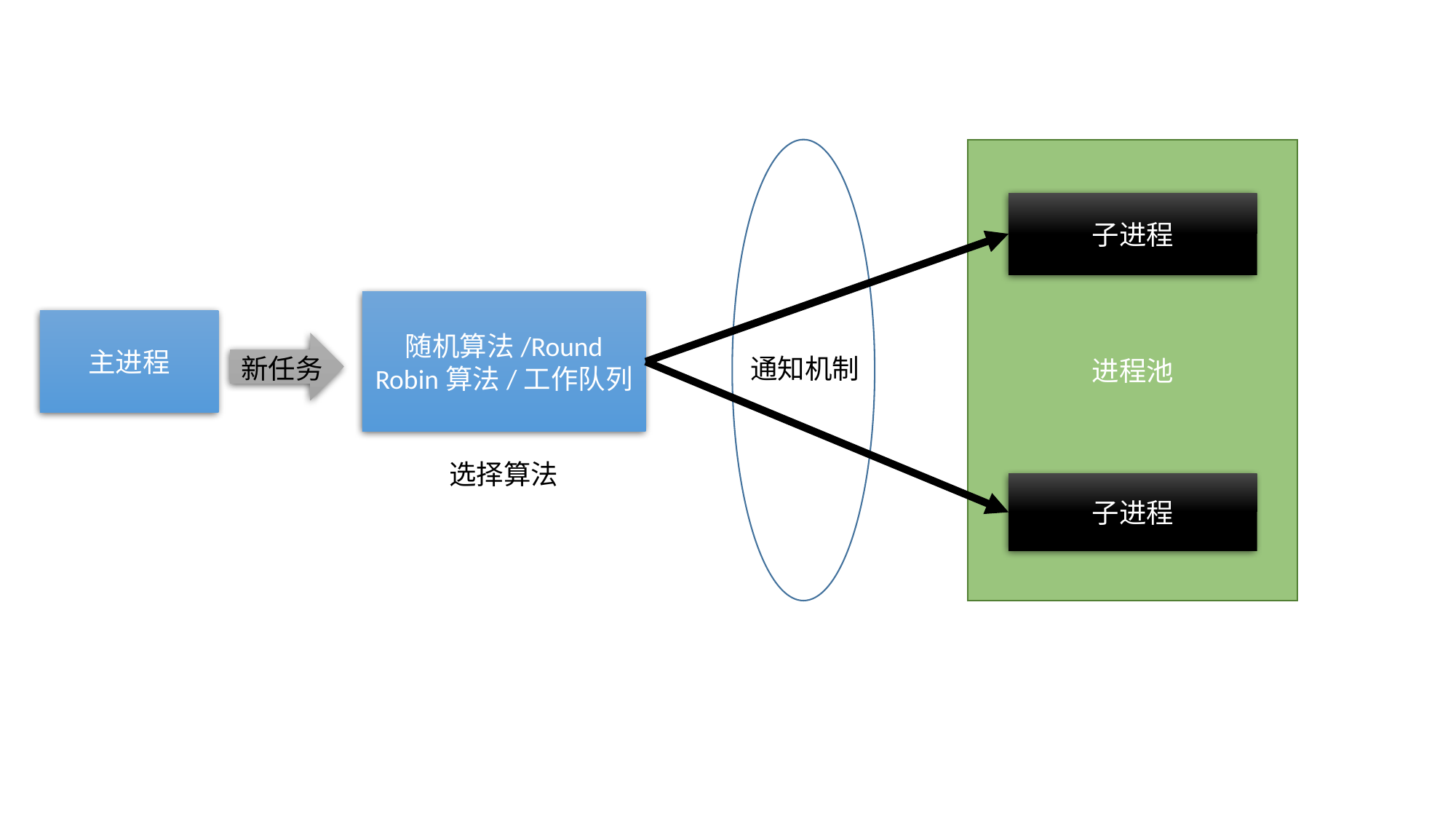

进程池
子进程
随机算法/Round Robin算法/工作队列
主进程

新任务
通知机制
选择算法
子进程